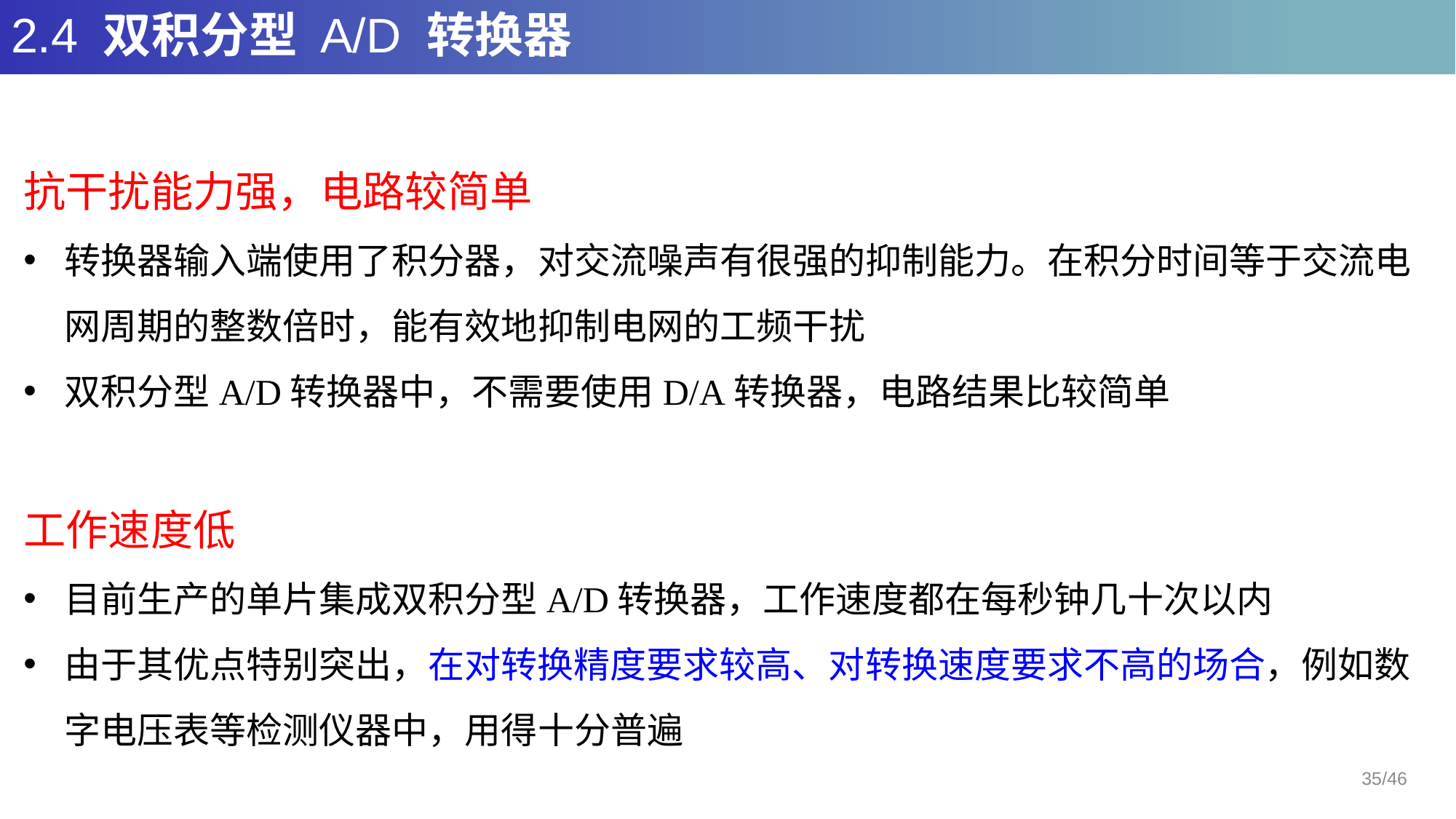

# 2.4 双积分型 A/D 转换器
抗干扰能力强，电路较简单
转换器输入端使用了积分器，对交流噪声有很强的抑制能力。在积分时间等于交流电网周期的整数倍时，能有效地抑制电网的工频干扰
双积分型A/D转换器中，不需要使用D/A转换器，电路结果比较简单

工作速度低
目前生产的单片集成双积分型A/D转换器，工作速度都在每秒钟几十次以内
由于其优点特别突出，在对转换精度要求较高、对转换速度要求不高的场合，例如数字电压表等检测仪器中，用得十分普遍
35/46